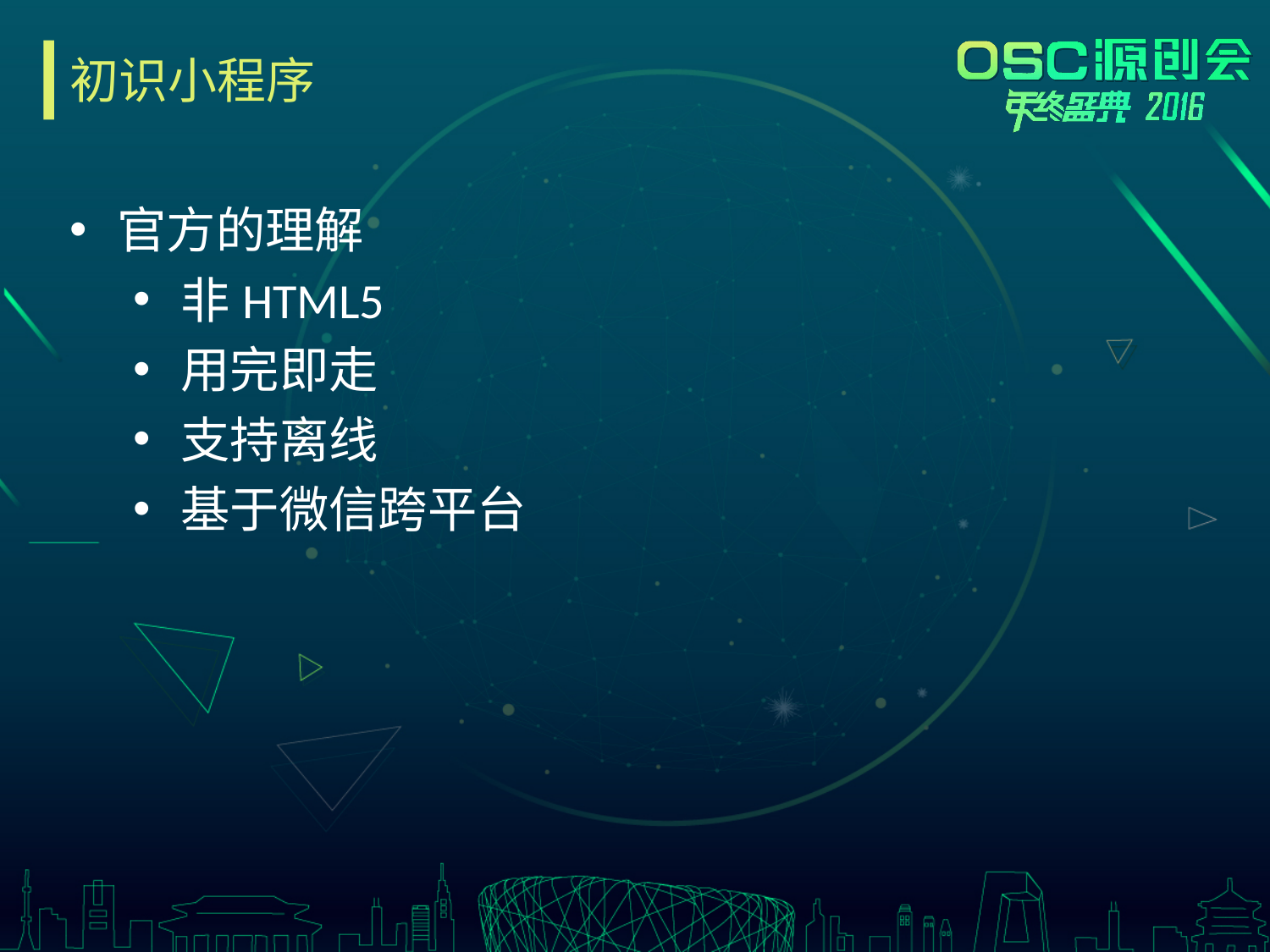

# 初识小程序
官方的理解
非HTML5
用完即走
支持离线
基于微信跨平台